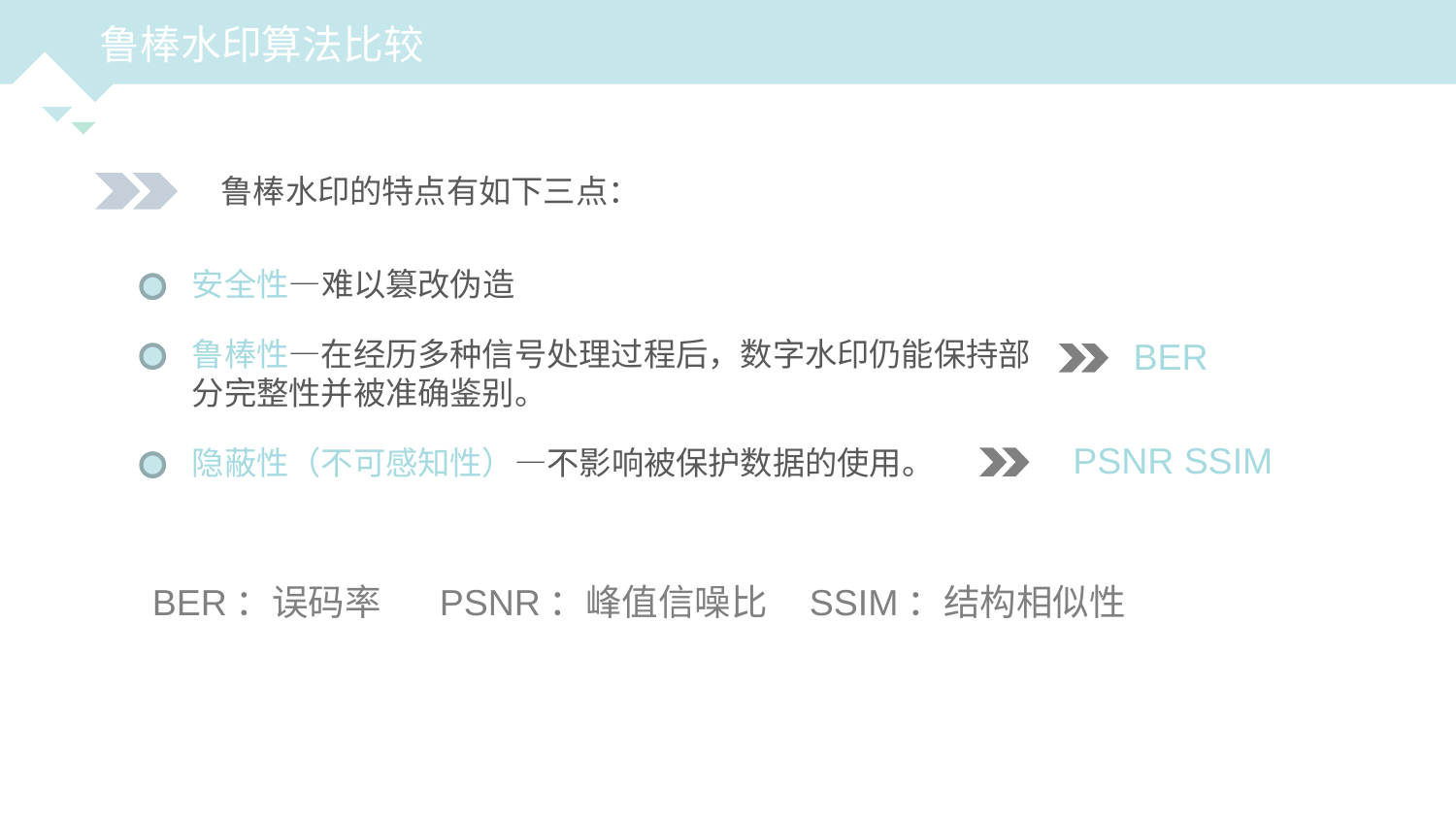

鲁棒水印算法比较
鲁棒水印的特点有如下三点：

安全性—难以篡改伪造

鲁棒性—在经历多种信号处理过程后，数字水印仍能保持部分完整性并被准确鉴别。

BER

PSNR SSIM

隐蔽性（不可感知性）—不影响被保护数据的使用。

BER：误码率      PSNR：峰值信噪比    SSIM：结构相似性